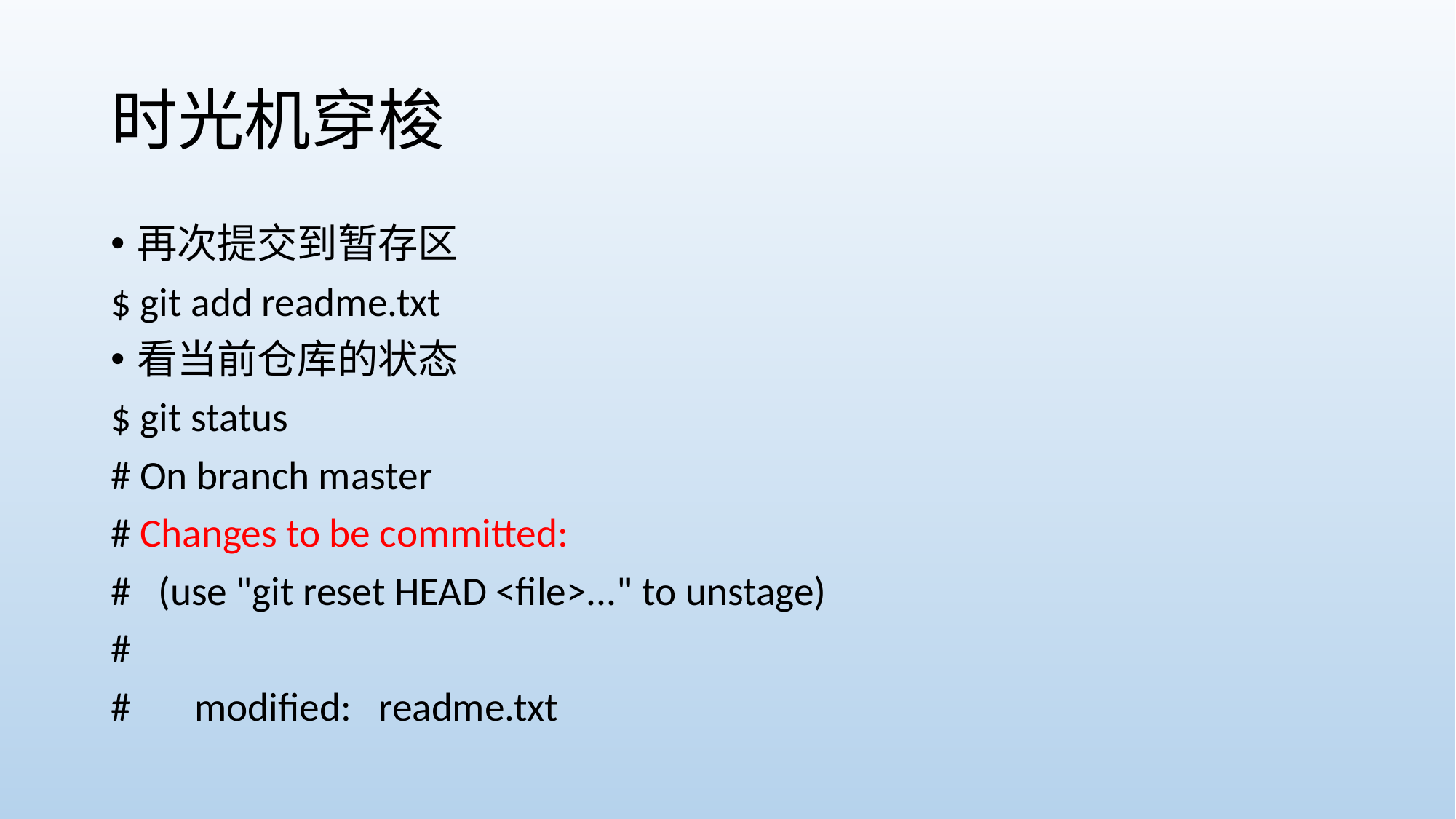

# 时光机穿梭
再次提交到暂存区
$ git add readme.txt
看当前仓库的状态
$ git status
# On branch master
# Changes to be committed:
#   (use "git reset HEAD <file>..." to unstage)
#
#       modified:   readme.txt